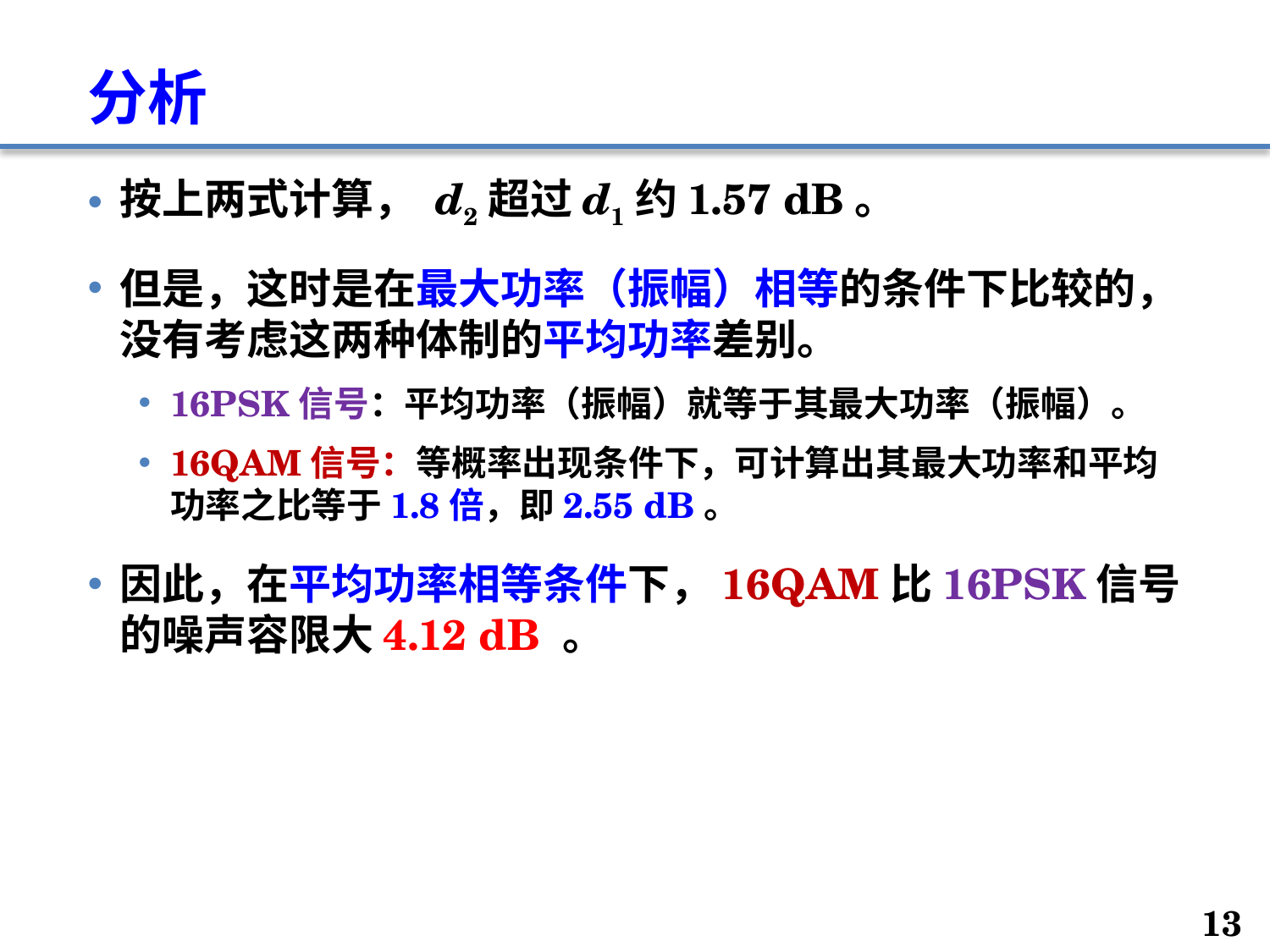

# 分析
按上两式计算， d2超过d1约1.57 dB。
但是，这时是在最大功率（振幅）相等的条件下比较的，没有考虑这两种体制的平均功率差别。
16PSK信号：平均功率（振幅）就等于其最大功率（振幅）。
16QAM信号：等概率出现条件下，可计算出其最大功率和平均功率之比等于1.8倍，即2.55 dB。
因此，在平均功率相等条件下，16QAM比16PSK信号的噪声容限大4.12 dB 。
13